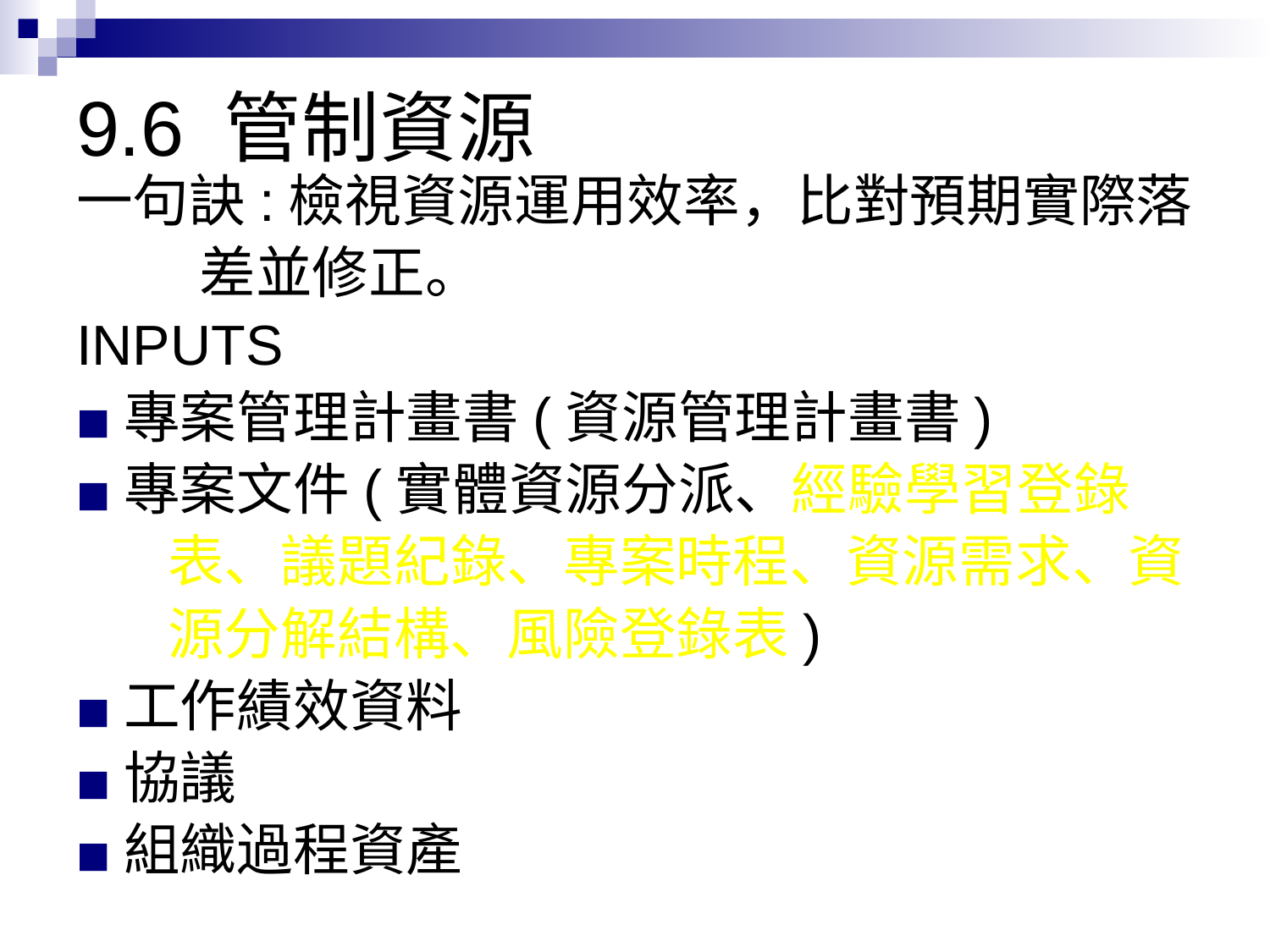

# 9.6 管制資源
一句訣:檢視資源運用效率，比對預期實際落
       差並修正。
INPUTS
專案管理計畫書(資源管理計畫書)
專案文件(實體資源分派、經驗學習登錄
     表、議題紀錄、專案時程、資源需求、資
     源分解結構、風險登錄表)
工作績效資料
協議
組織過程資產